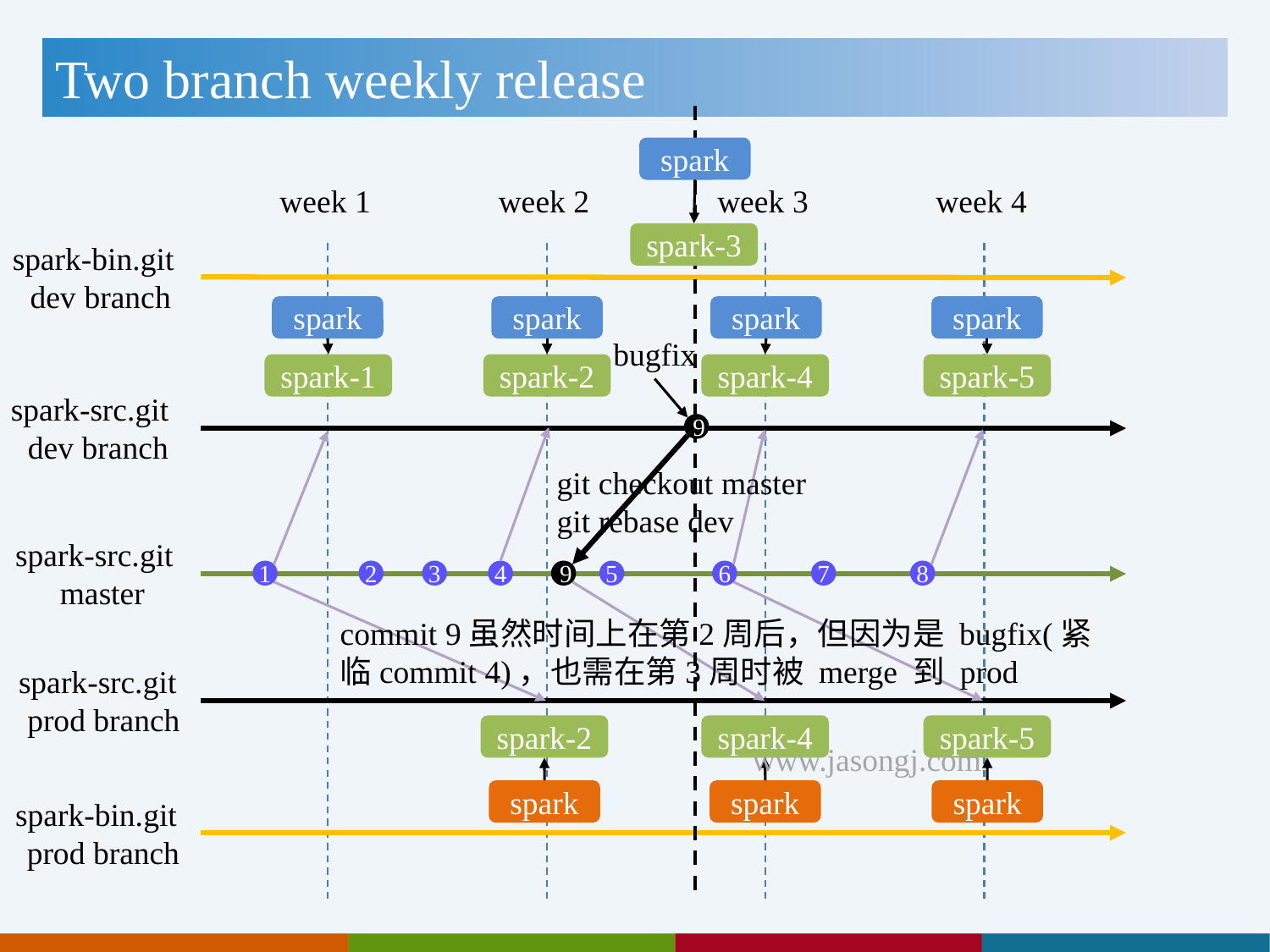

# Two branch weekly release
spark
week 1
week 2
week 3
week 4
spark-3
spark-bin.git
dev branch
spark
spark
spark
spark
bugfix
spark-1
spark-2
spark-4
spark-5
spark-src.git
dev branch
9
git checkout master
git rebase dev
spark-src.git
master
1
2
3
4
9
5
6
7
8
commit 9虽然时间上在第2周后，但因为是 bugfix(紧临commit 4)，也需在第3周时被 merge 到 prod
spark-src.git
prod branch
spark-2
spark-4
spark-5
www.jasongj.com
spark
spark
spark
spark-bin.git
prod branch